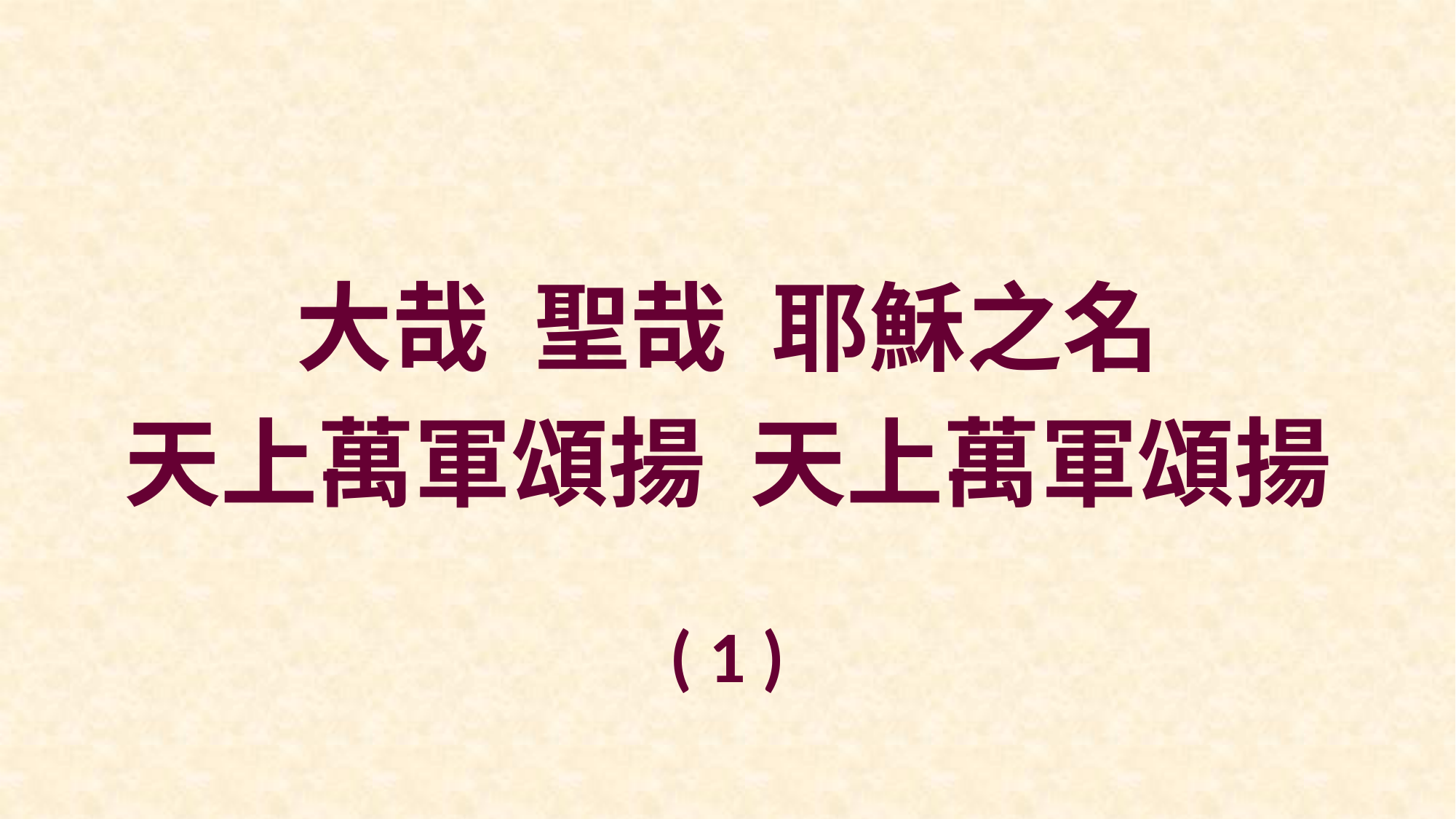

大哉  聖哉  耶穌之名
天上萬軍頌揚  天上萬軍頌揚
( 1 )